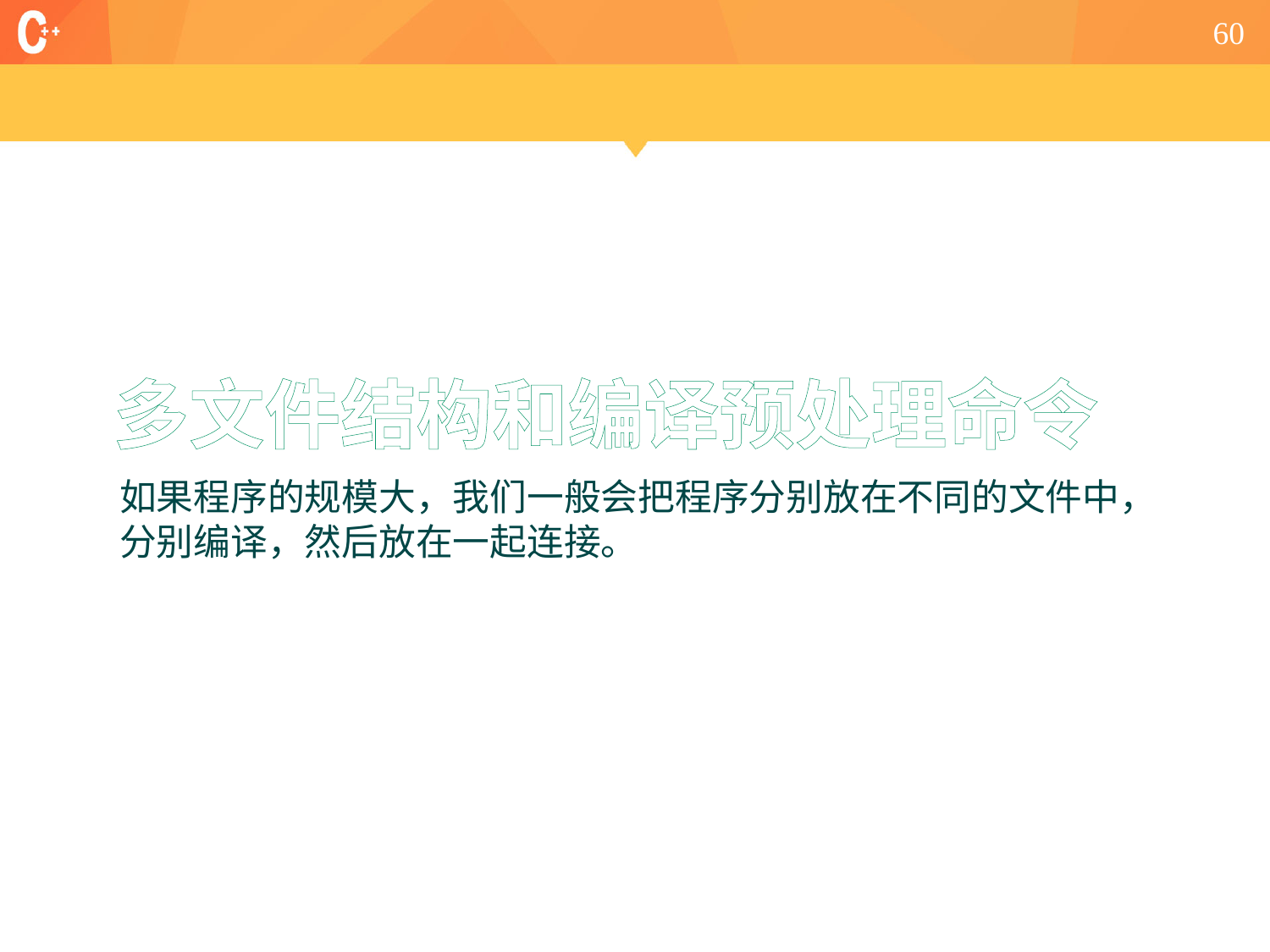

60
# 多文件结构和编译预处理命令
如果程序的规模大，我们一般会把程序分别放在不同的文件中，分别编译，然后放在一起连接。